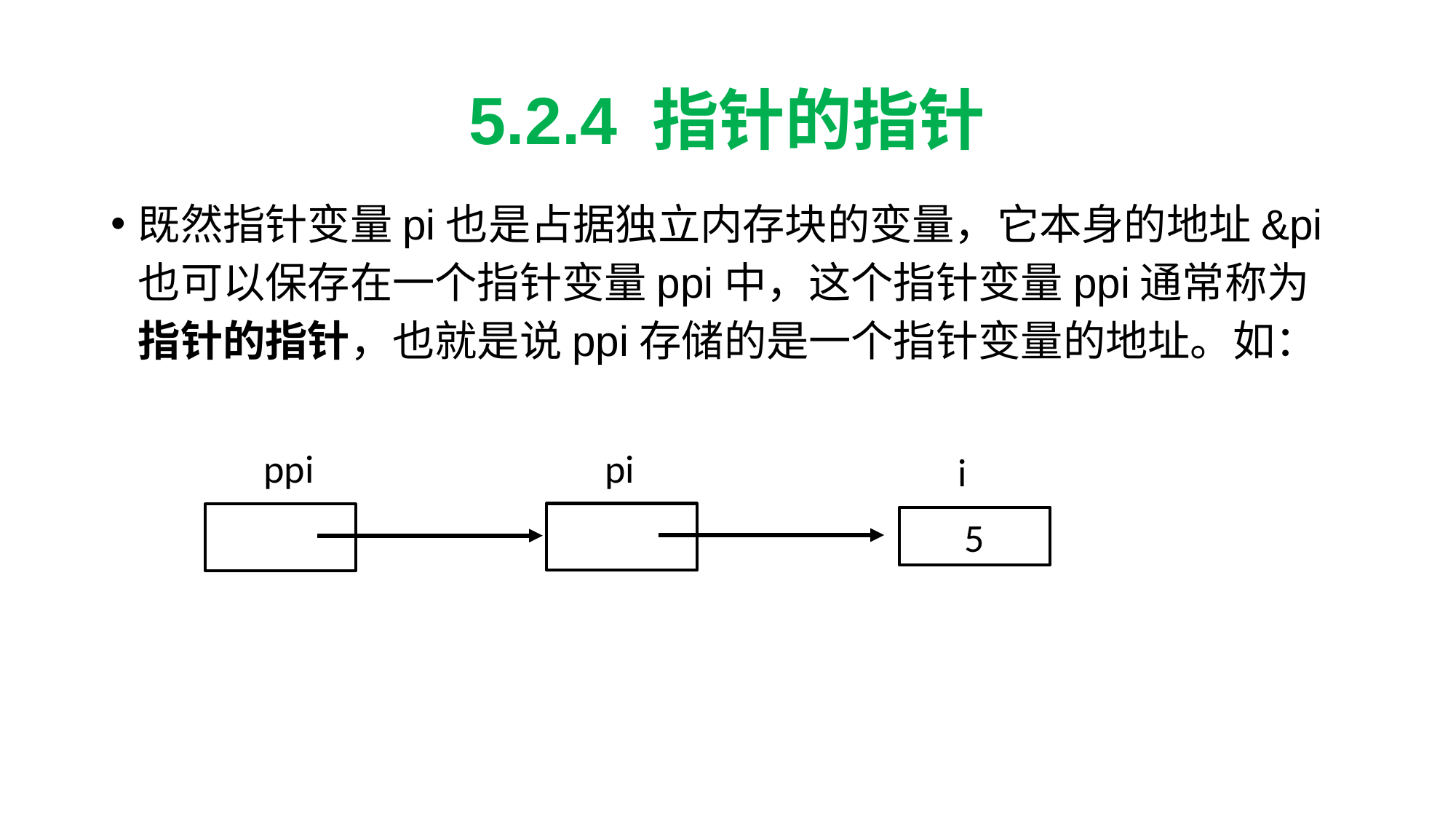

# 5.2.4 指针的指针
既然指针变量pi也是占据独立内存块的变量，它本身的地址&pi也可以保存在一个指针变量ppi中，这个指针变量ppi通常称为指针的指针，也就是说ppi存储的是一个指针变量的地址。如：

pi
ppi
i

5